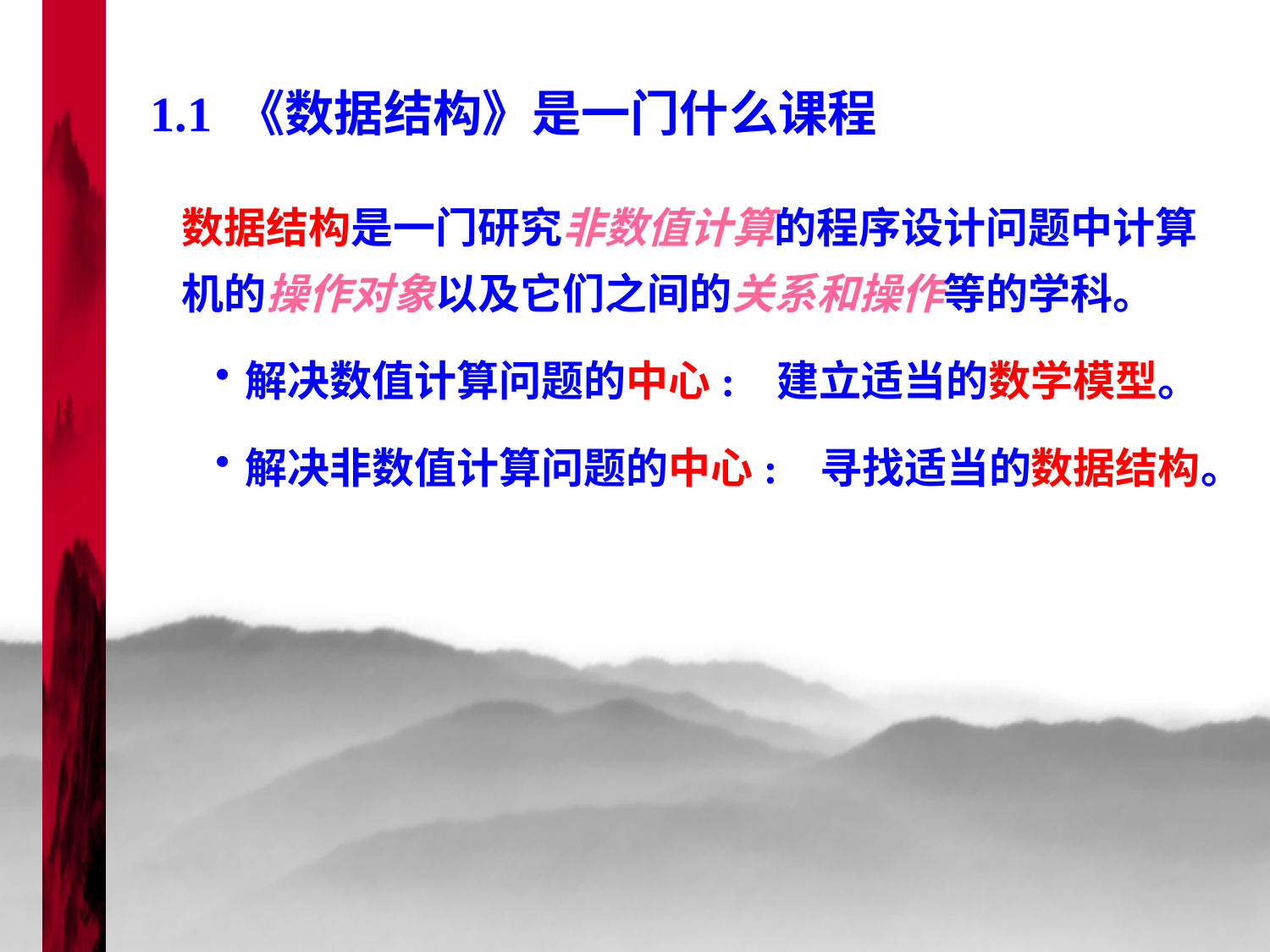

1.1 《数据结构》是一门什么课程
数据结构是一门研究非数值计算的程序设计问题中计算机的操作对象以及它们之间的关系和操作等的学科。
解决数值计算问题的中心:   建立适当的数学模型。
解决非数值计算问题的中心:   寻找适当的数据结构。